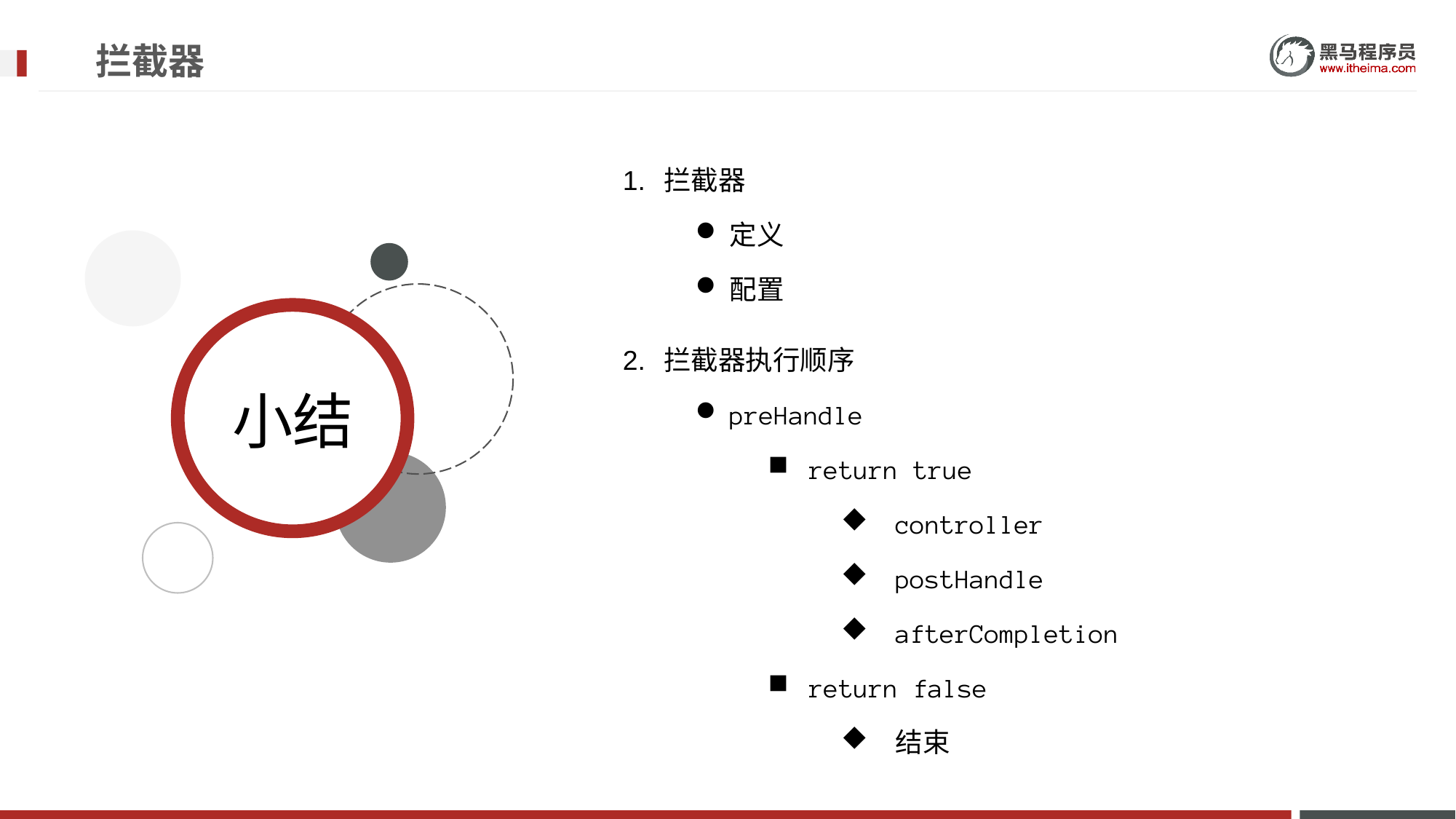

# 拦截器
拦截器
定义
配置
拦截器执行顺序
preHandle
return true
controller
postHandle
afterCompletion
return false
结束